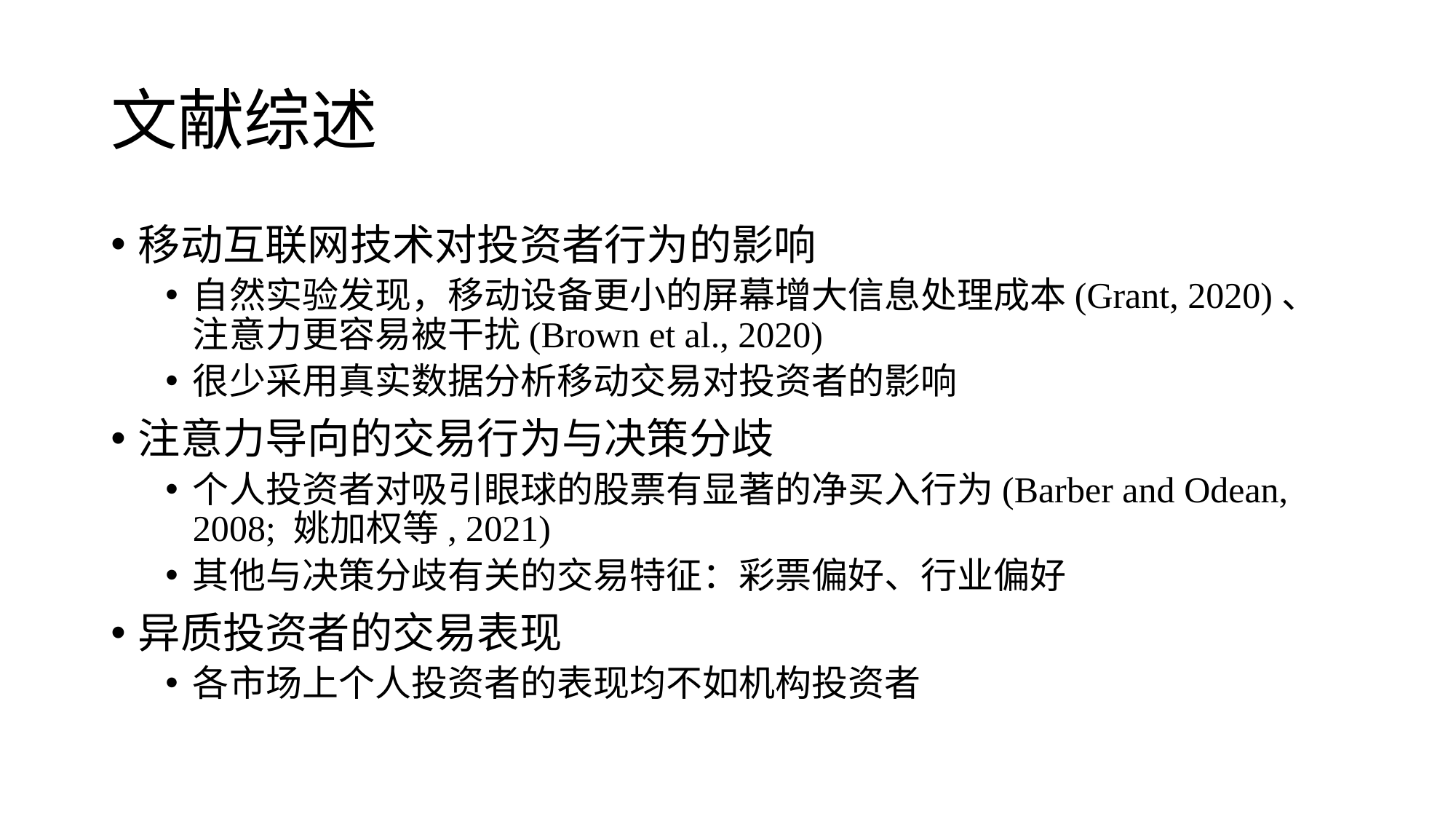

# 文献综述
移动互联网技术对投资者行为的影响
自然实验发现，移动设备更小的屏幕增大信息处理成本(Grant, 2020)、注意力更容易被干扰(Brown et al., 2020)
很少采用真实数据分析移动交易对投资者的影响
注意力导向的交易行为与决策分歧
个人投资者对吸引眼球的股票有显著的净买入行为(Barber and Odean, 2008; 姚加权等, 2021)
其他与决策分歧有关的交易特征：彩票偏好、行业偏好
异质投资者的交易表现
各市场上个人投资者的表现均不如机构投资者